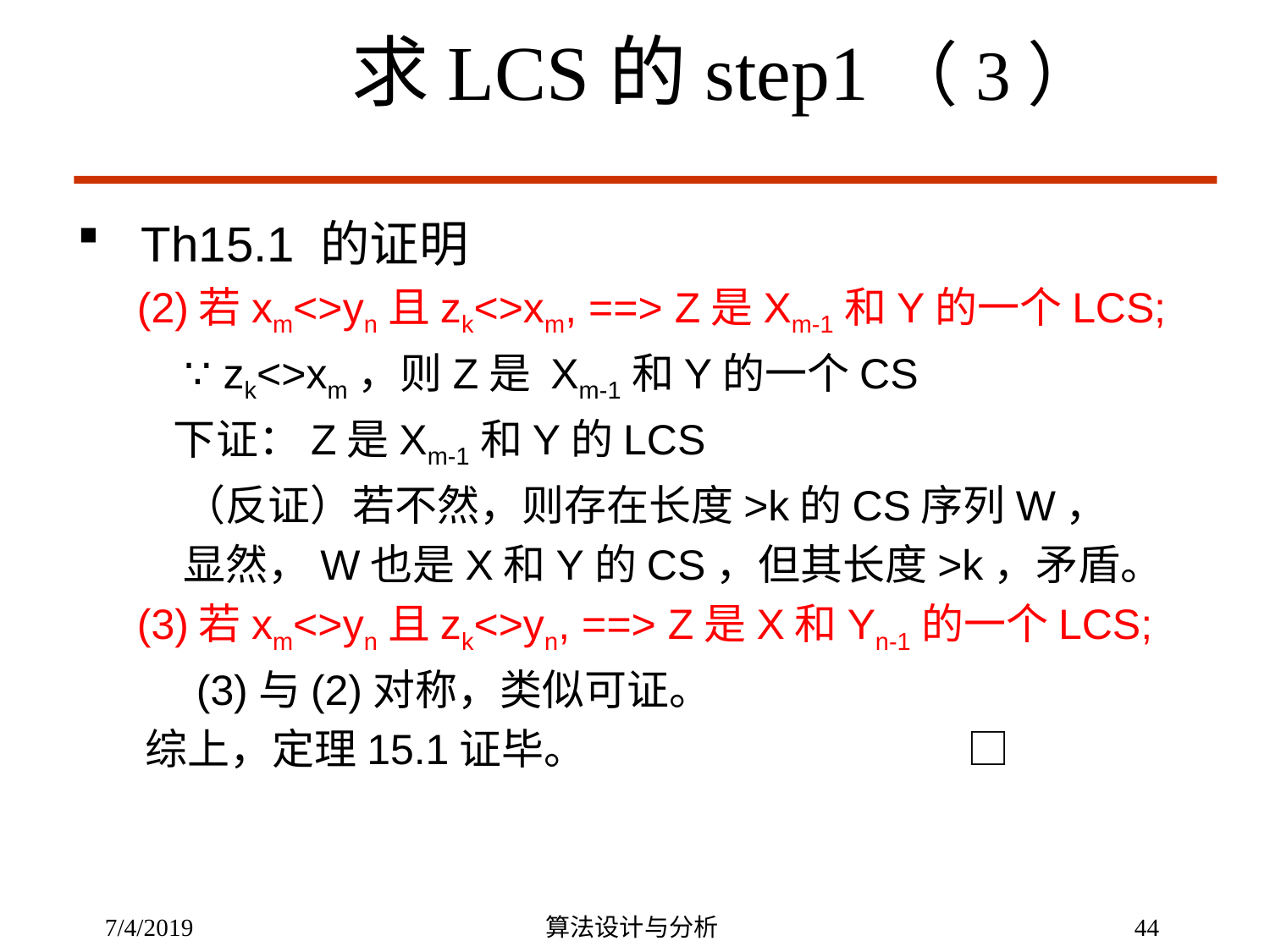

求LCS的step1（3）
Th15.1 的证明
     (2)若xm<>yn且zk<>xm, ==> Z是Xm-1和Y的一个LCS;
         ∵ zk<>xm，则Z是 Xm-1和Y的一个CS
         下证：Z是Xm-1和Y的LCS
          （反证）若不然，则存在长度>k的CS序列W，
          显然，W也是X和Y的CS，但其长度>k，矛盾。
     (3)若xm<>yn且zk<>yn, ==> Z是X和Yn-1的一个LCS;
          (3)与(2)对称，类似可证。
      综上，定理15.1证毕。                                        □
7/4/2019
算法设计与分析
44